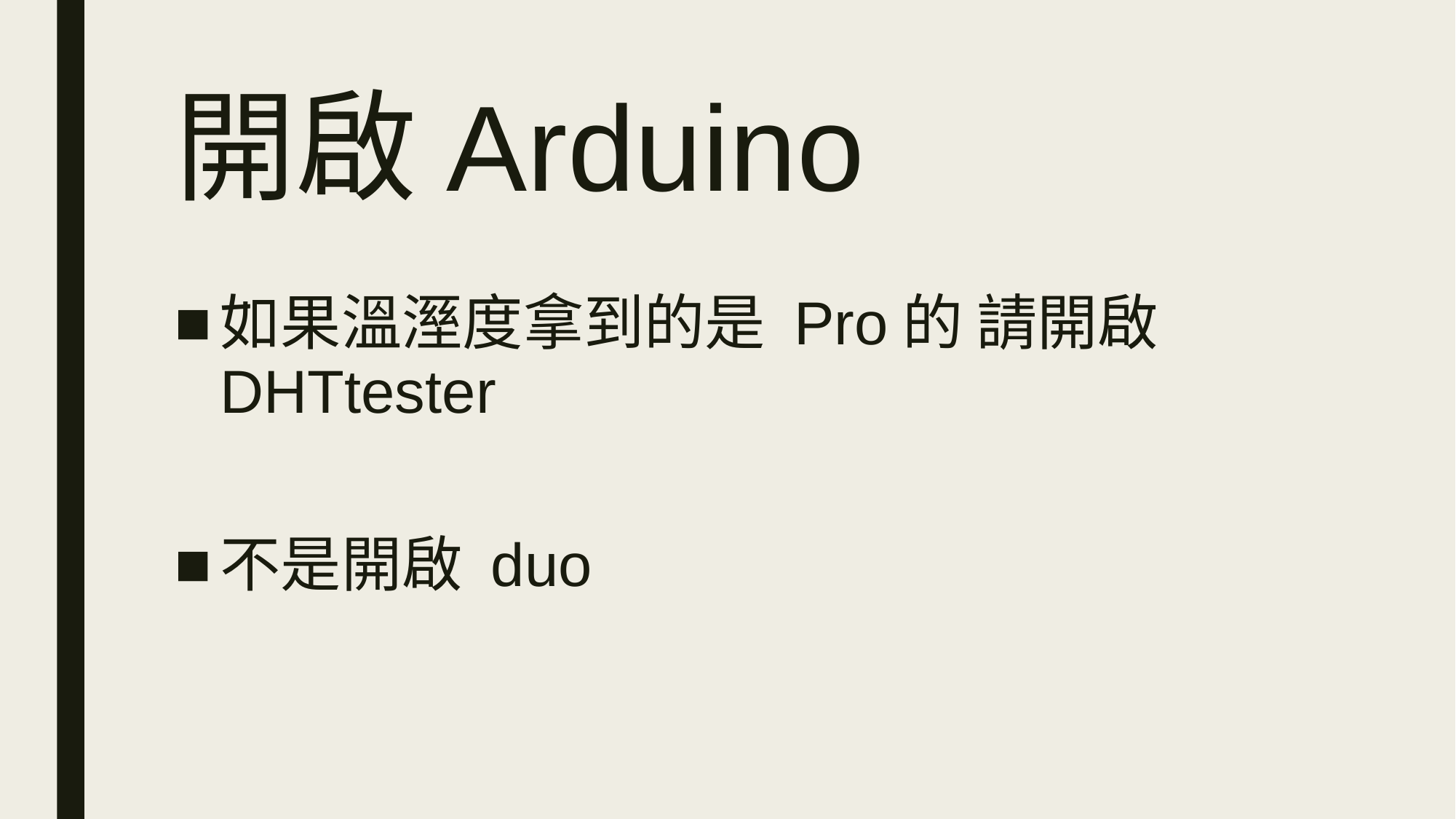

# 開啟Arduino
如果溫溼度拿到的是 Pro的 請開啟DHTtester

不是開啟 duo